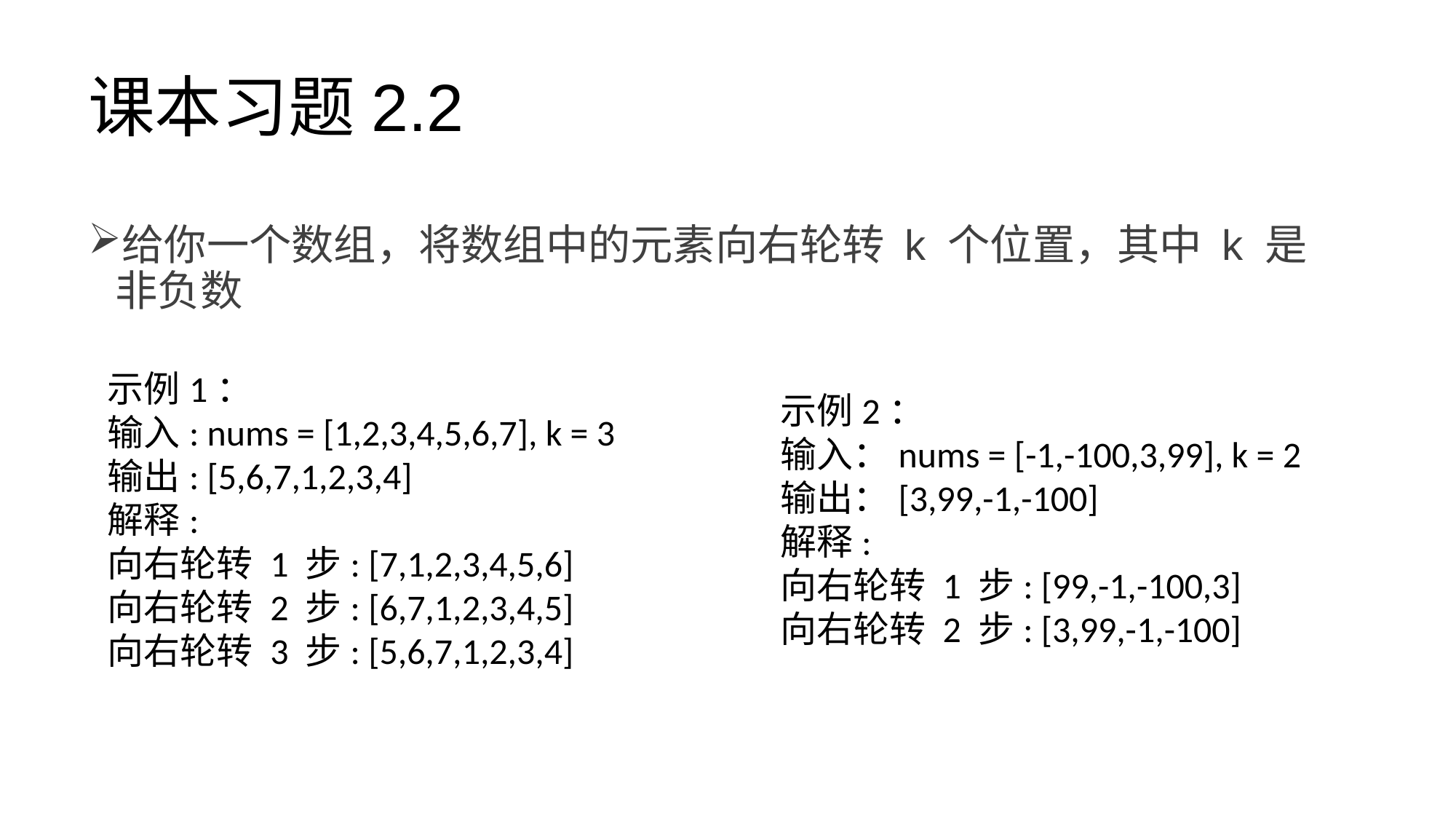

# 课本习题2.2
给你一个数组，将数组中的元素向右轮转 k 个位置，其中 k 是非负数

示例1：
输入: nums = [1,2,3,4,5,6,7], k = 3
输出: [5,6,7,1,2,3,4]
解释:
向右轮转 1 步: [7,1,2,3,4,5,6]
向右轮转 2 步: [6,7,1,2,3,4,5]
向右轮转 3 步: [5,6,7,1,2,3,4]
示例2：
输入：nums = [-1,-100,3,99], k = 2
输出：[3,99,-1,-100]
解释:
向右轮转 1 步: [99,-1,-100,3]
向右轮转 2 步: [3,99,-1,-100]